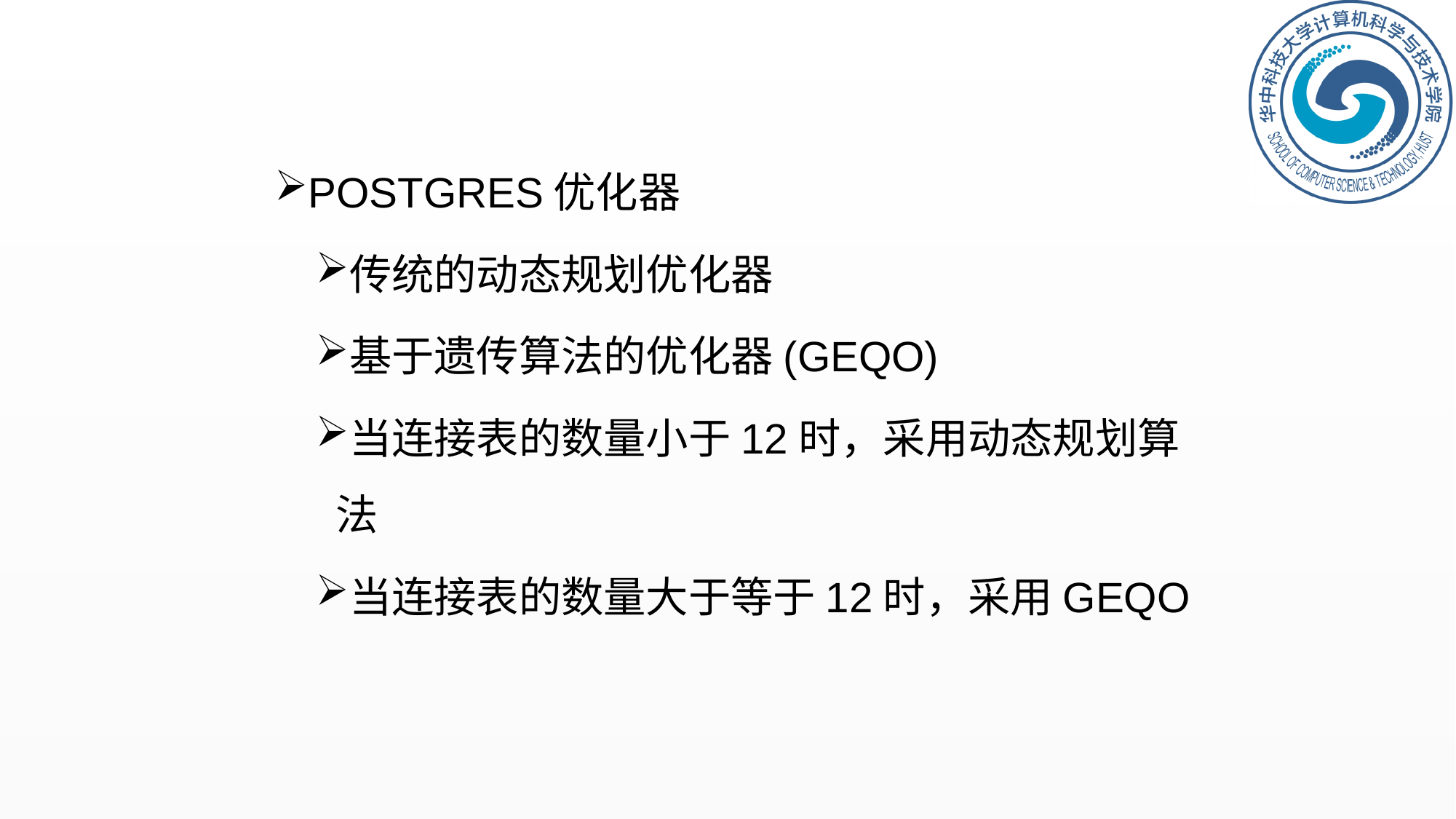

9.4.2 计划枚举
POSTGRES优化器
传统的动态规划优化器
基于遗传算法的优化器(GEQO)
当连接表的数量小于12时，采用动态规划算法
当连接表的数量大于等于12时，采用GEQO